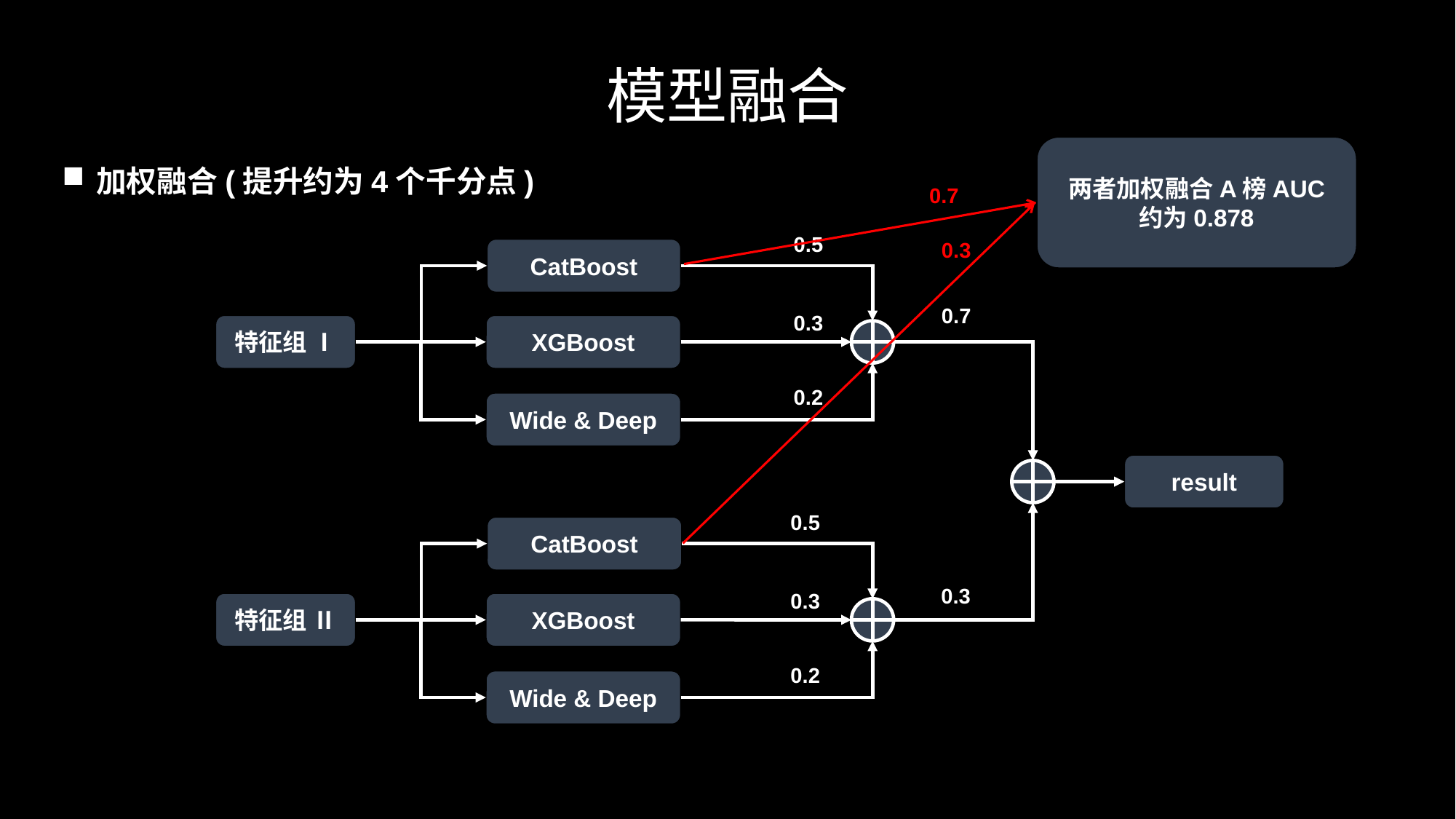

模型融合
两者加权融合A榜AUC
约为0.878
加权融合(提升约为4个千分点)
0.7
0.5
0.3
CatBoost
0.7
0.3
特征组 Ⅰ
XGBoost

0.2
Wide & Deep
result

0.5
CatBoost
0.3
0.3
特征组 Ⅱ
XGBoost

0.2
Wide & Deep